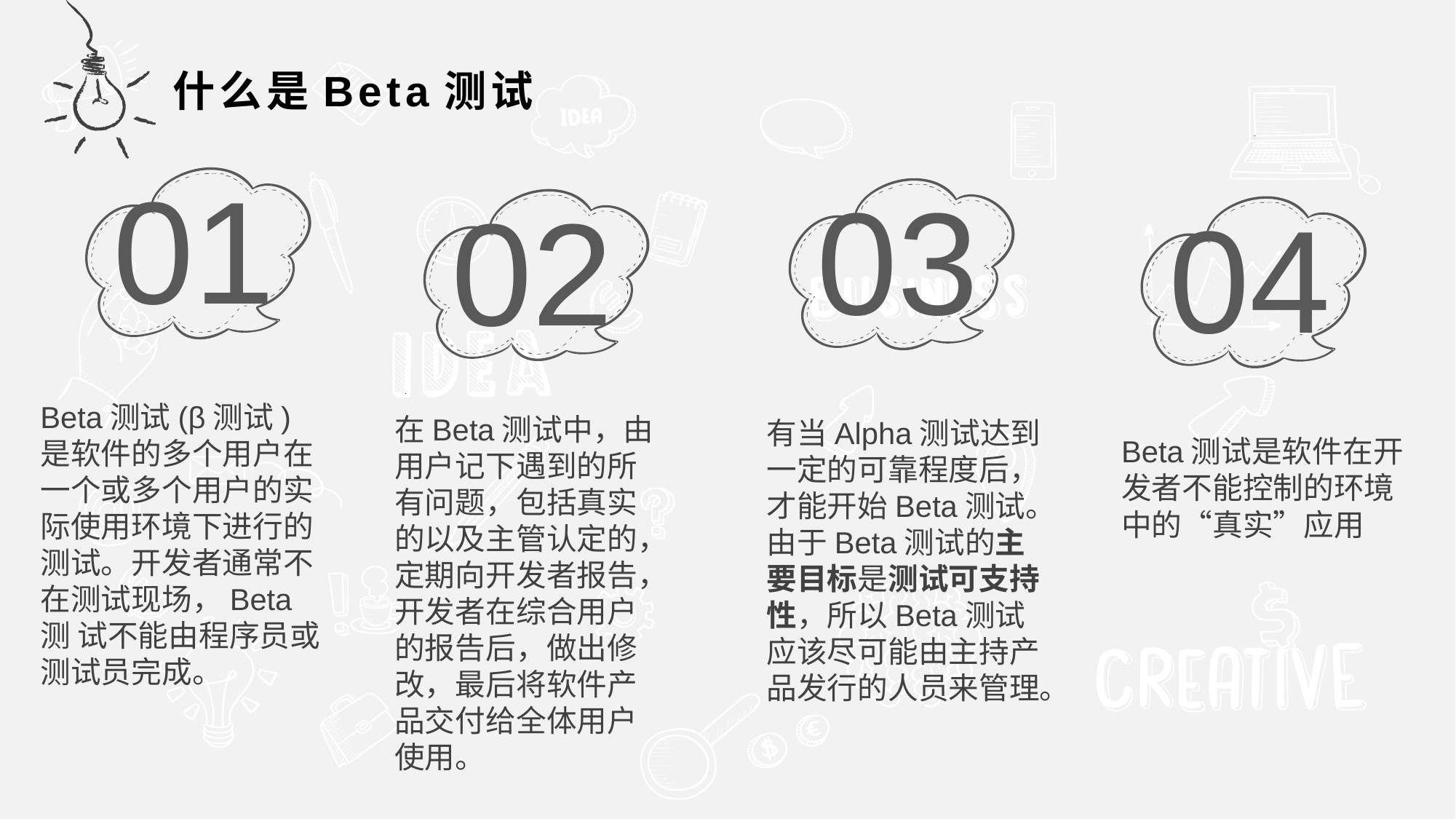

什么是Beta测试
01

03

02

04

Beta测试(β测试)是软件的多个用户在一个或多个用户的实际使用环境下进行的测试。开发者通常不在测试现场，Beta测 试不能由程序员或测试员完成。

在Beta测试中，由用户记下遇到的所有问题，包括真实的以及主管认定的，定期向开发者报告，开发者在综合用户的报告后，做出修改，最后将软件产品交付给全体用户使用。
有当Alpha测试达到一定的可靠程度后，才能开始Beta测试。由于Beta测试的主要目标是测试可支持性，所以Beta测试应该尽可能由主持产品发行的人员来管理。
Beta测试是软件在开发者不能控制的环境中的“真实”应用